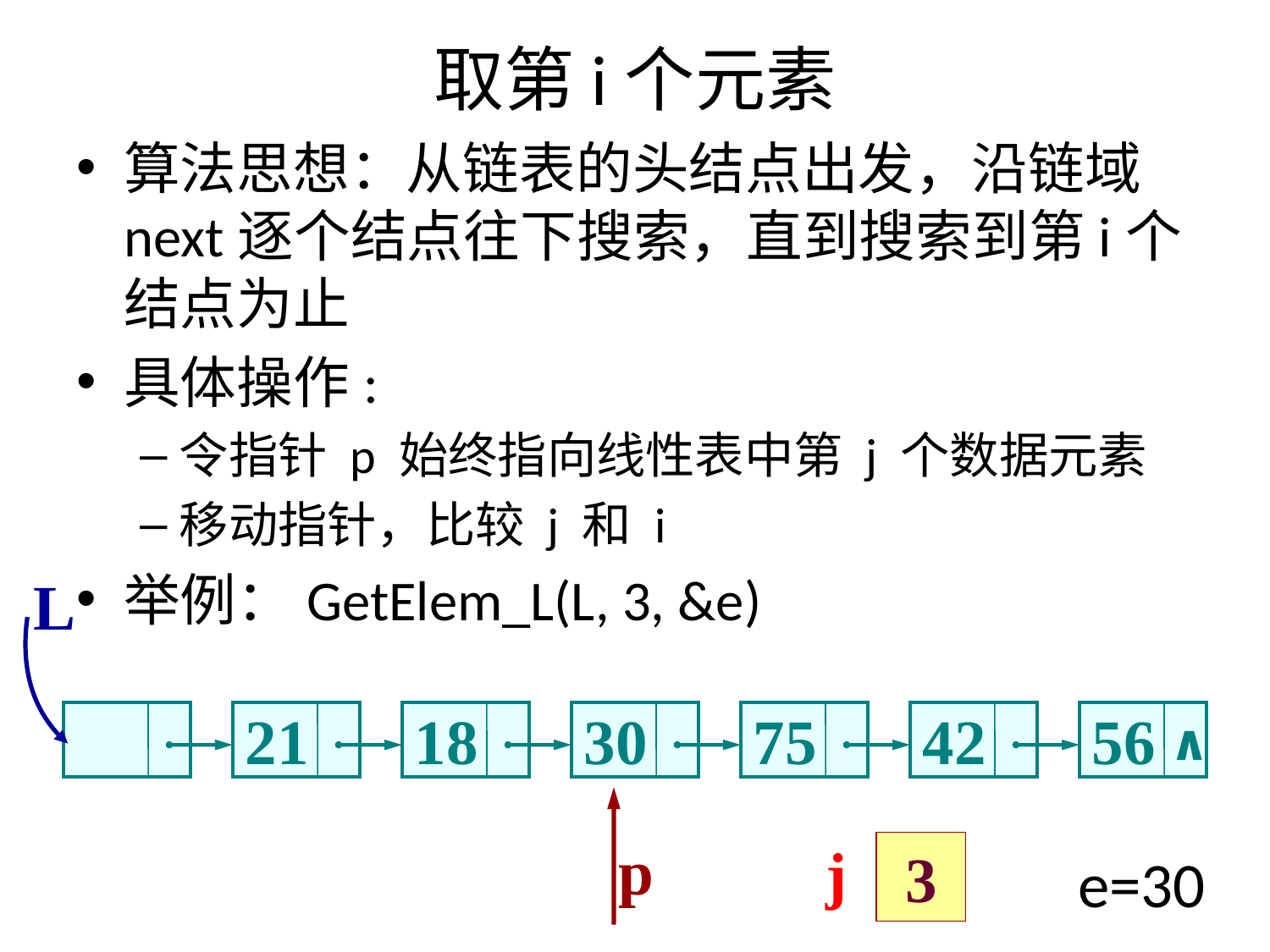

# 取第i个元素
算法思想：从链表的头结点出发，沿链域next逐个结点往下搜索，直到搜索到第i个结点为止
具体操作:
令指针 p 始终指向线性表中第 j 个数据元素
移动指针，比较 j 和 i
举例：GetElem_L(L, 3, &e)
L

21

18

30

75

42

56

∧

p

p

p
j
1
2
3
e=30